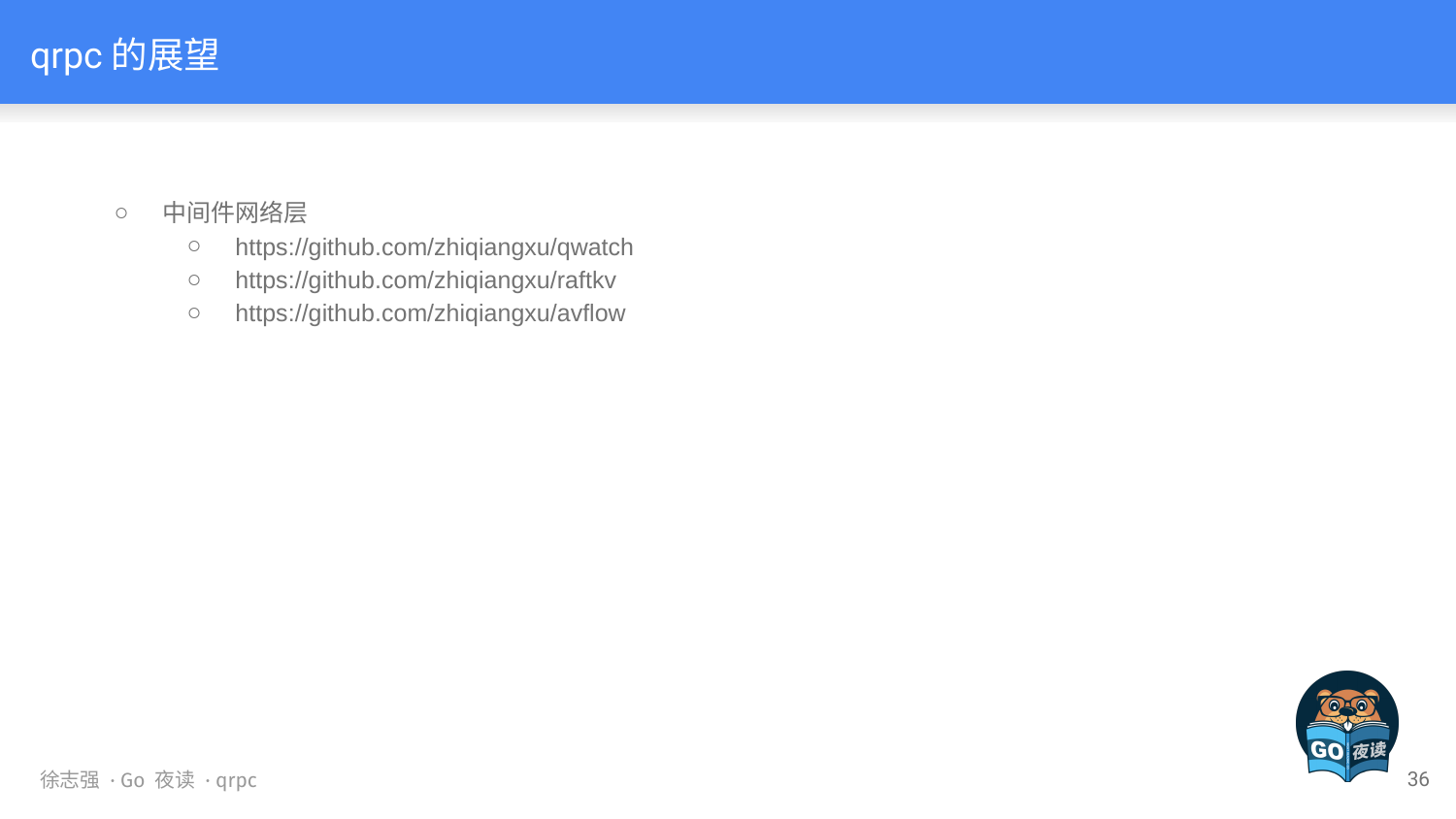

# qrpc的展望
中间件网络层
https://github.com/zhiqiangxu/qwatch
https://github.com/zhiqiangxu/raftkv
https://github.com/zhiqiangxu/avflow

36